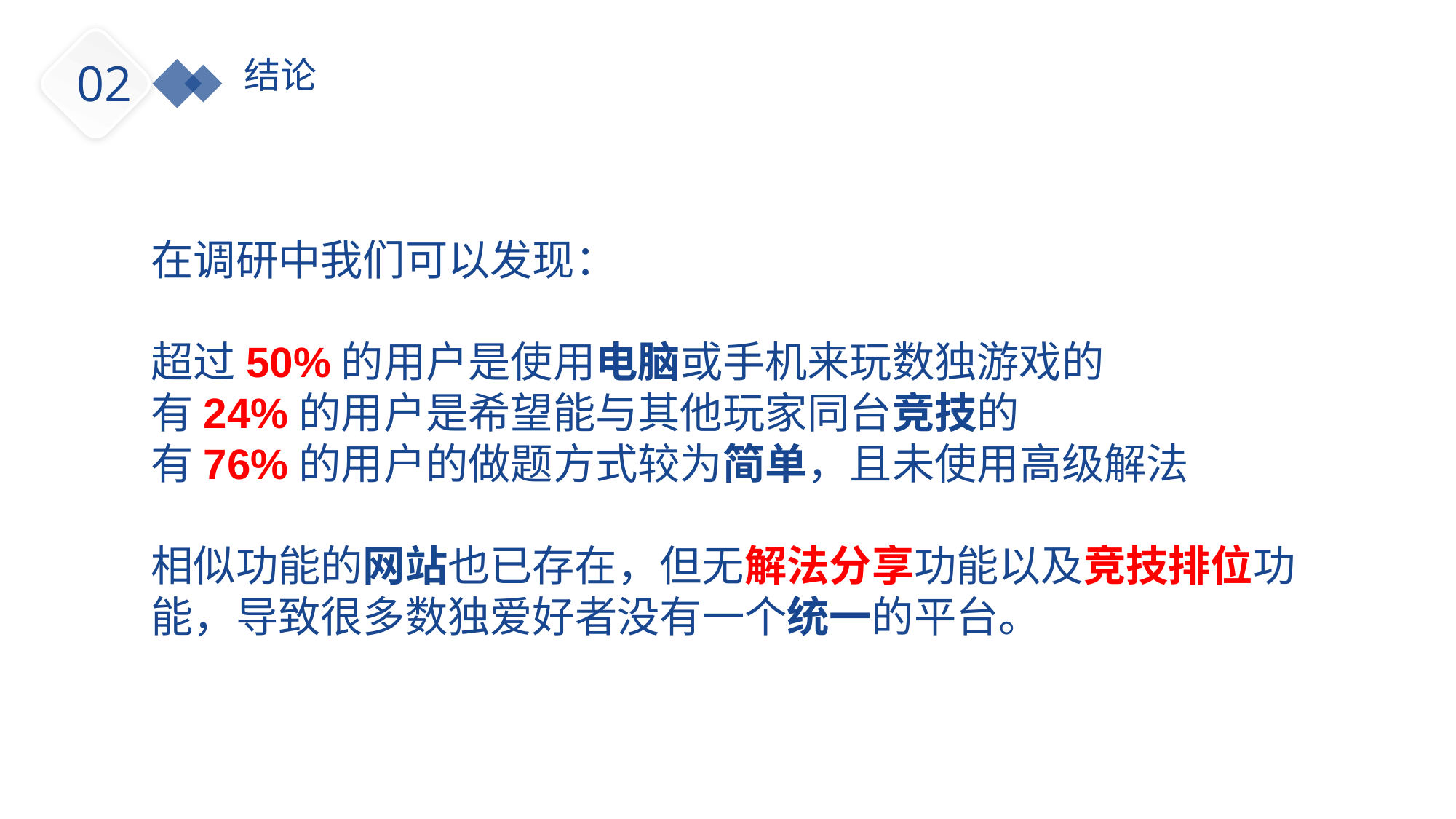

结论

02

在调研中我们可以发现：

超过50%的用户是使用电脑或手机来玩数独游戏的
有24%的用户是希望能与其他玩家同台竞技的
有76%的用户的做题方式较为简单，且未使用高级解法

相似功能的网站也已存在，但无解法分享功能以及竞技排位功能，导致很多数独爱好者没有一个统一的平台。